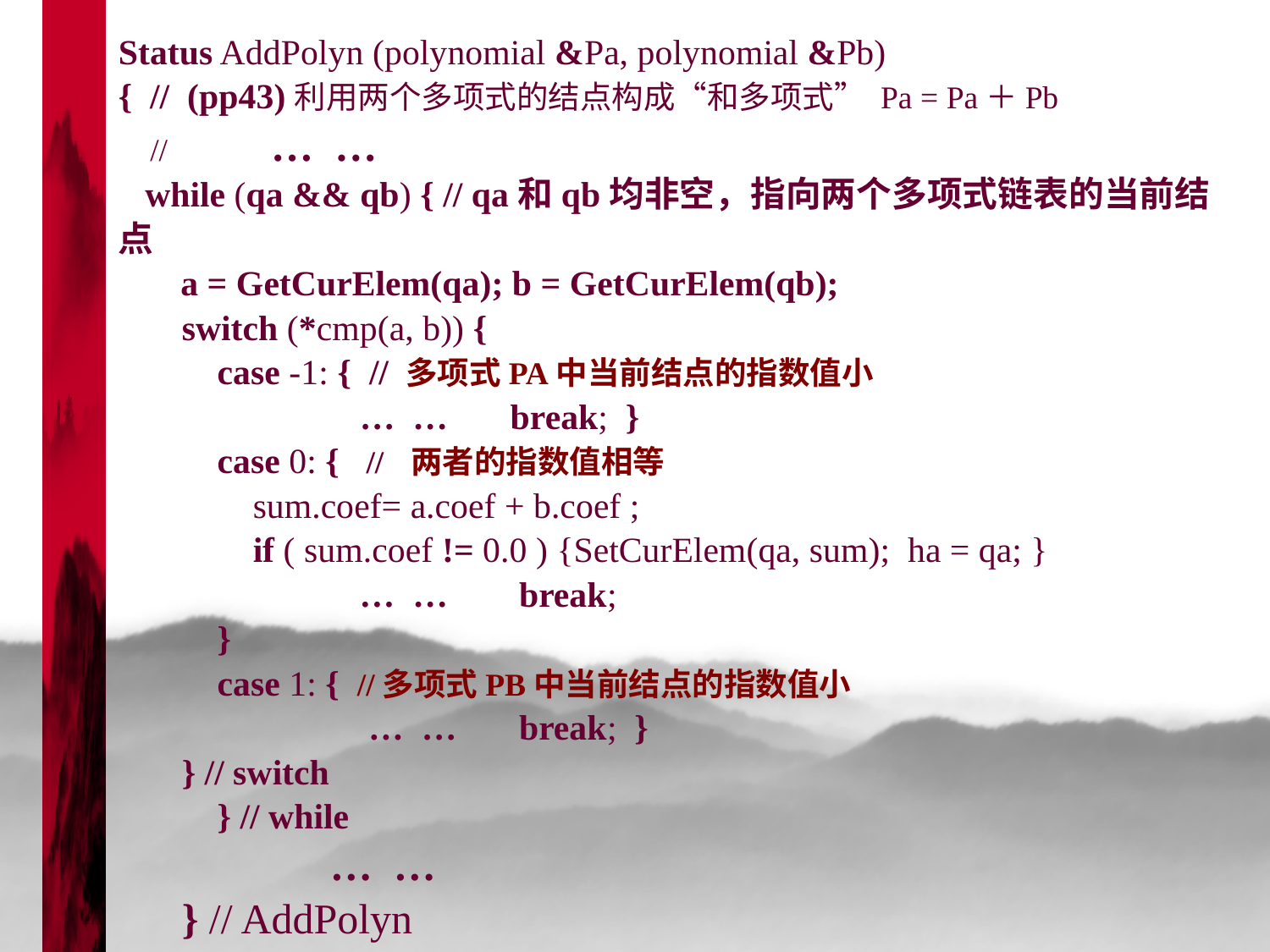

Status AddPolyn (polynomial &Pa, polynomial &Pb)
{  //  (pp43)利用两个多项式的结点构成“和多项式” Pa = Pa＋Pb
   //          …  …
   while (qa && qb) { // qa和qb均非空，指向两个多项式链表的当前结点
       a = GetCurElem(qa); b = GetCurElem(qb);
switch (*cmp(a, b)) {
    case -1: {  // 多项式PA中当前结点的指数值小
                    …  …       break;  }
    case 0: {   // 两者的指数值相等
        sum.coef= a.coef + b.coef ;
        if ( sum.coef != 0.0 ) {SetCurElem(qa, sum);  ha = qa; }
                    …  …        break;
    }
    case 1: {  //多项式PB中当前结点的指数值小
                     …  …       break;  }
} // switch
    } // while
              …  …
} // AddPolyn